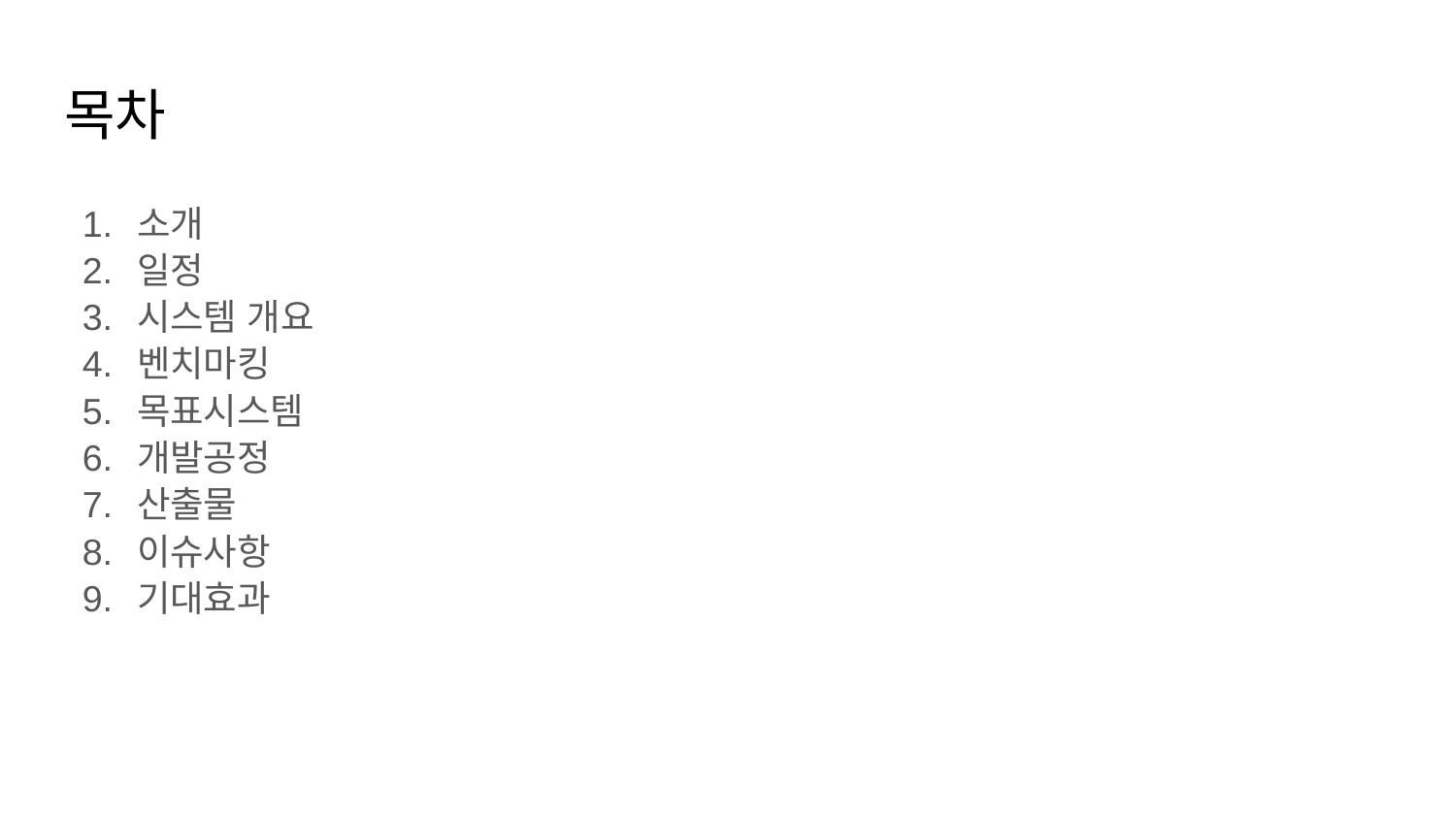

# 목차
소개
일정
시스템 개요
벤치마킹
목표시스템
개발공정
산출물
이슈사항
기대효과